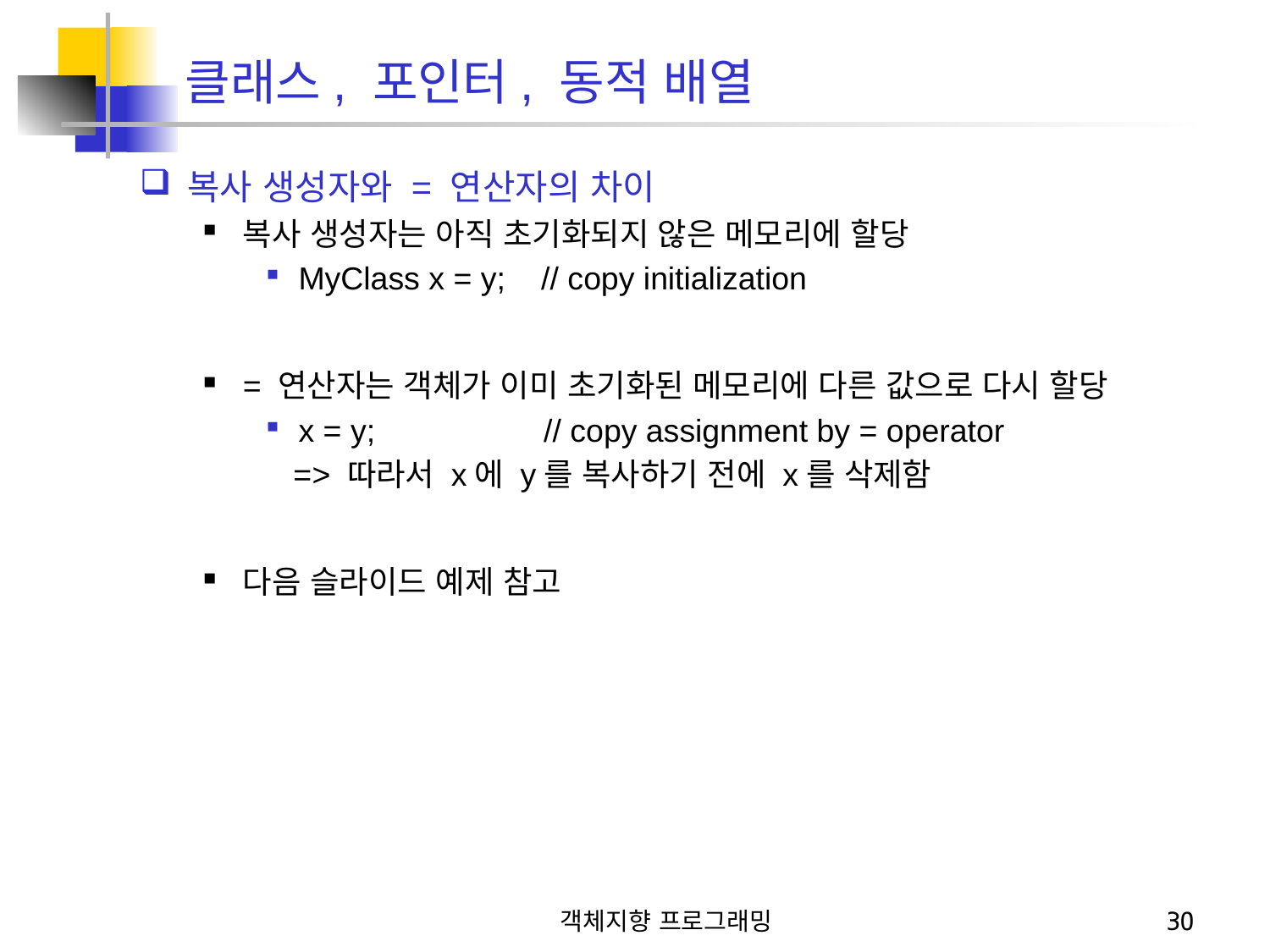

클래스, 포인터, 동적 배열
복사 생성자와 = 연산자의 차이
복사 생성자는 아직 초기화되지 않은 메모리에 할당
MyClass x = y;    // copy initialization

= 연산자는 객체가 이미 초기화된 메모리에 다른 값으로 다시 할당
x = y;                   // copy assignment by = operator
   => 따라서 x에 y를 복사하기 전에 x를 삭제함

다음 슬라이드 예제 참고
객체지향 프로그래밍
30